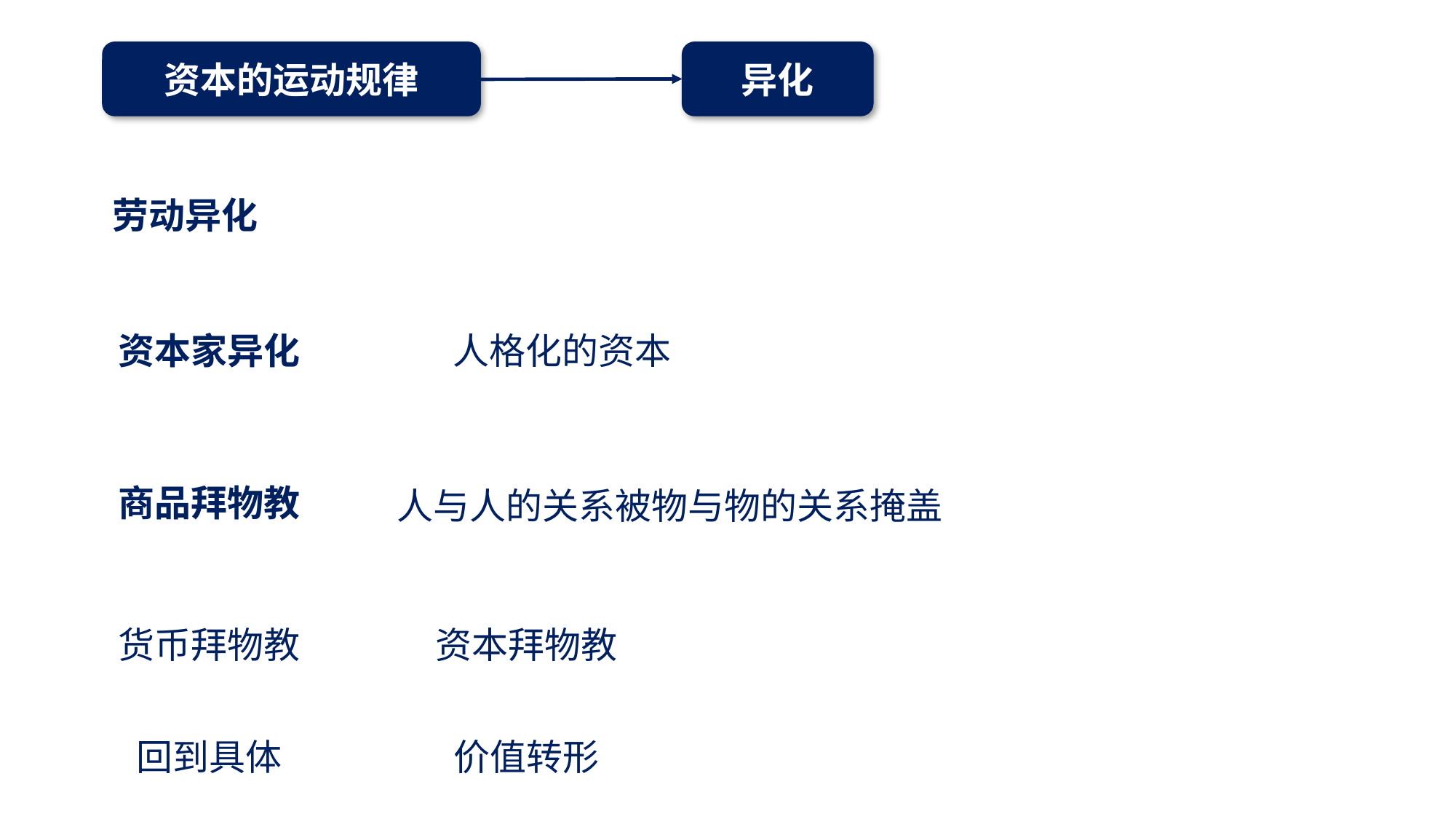

资本的运动规律
异化
劳动异化
资本家异化
人格化的资本
商品拜物教
人与人的关系被物与物的关系掩盖
货币拜物教
资本拜物教
回到具体
价值转形